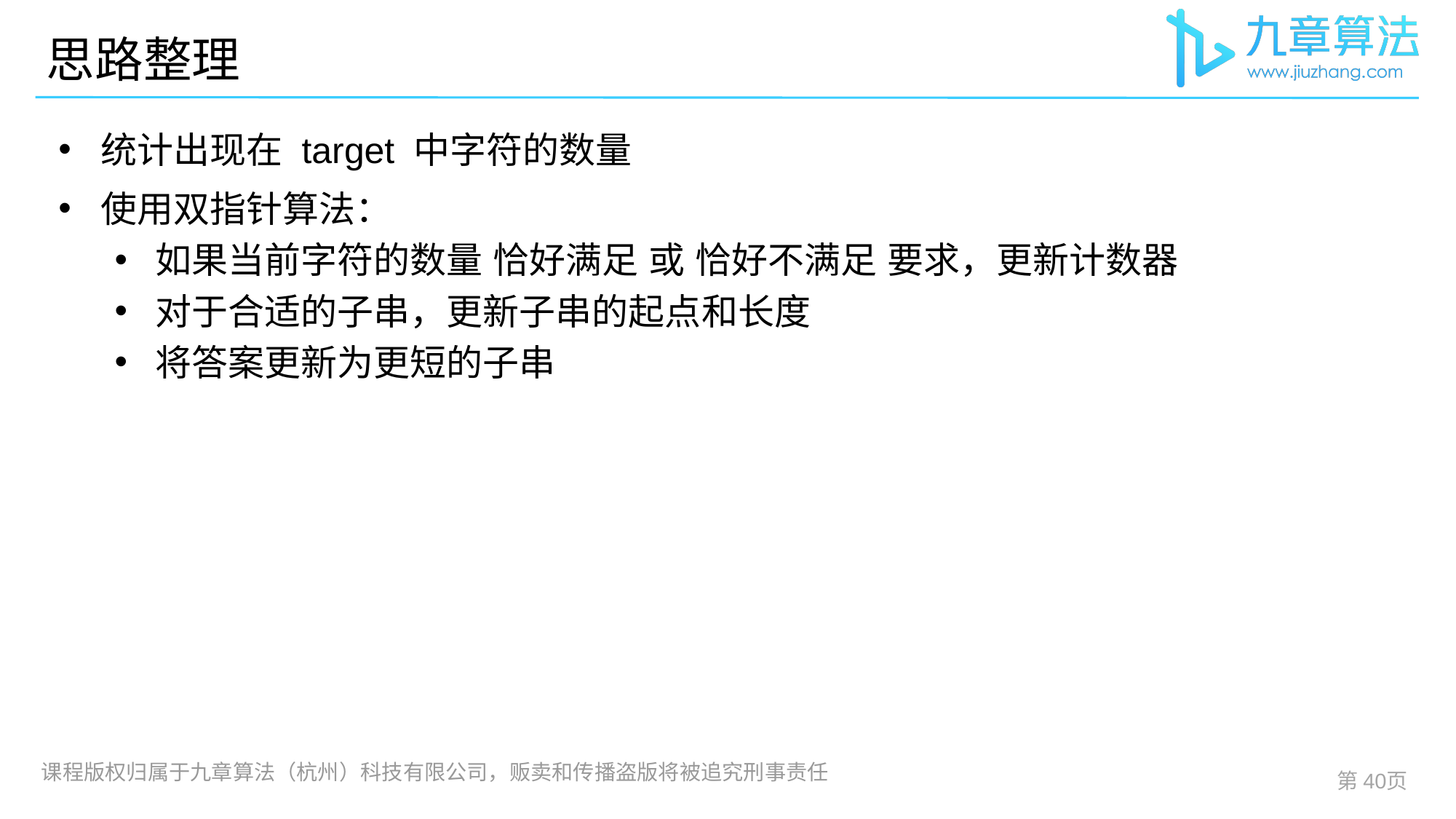

# 思路整理
统计出现在 target 中字符的数量
使用双指针算法：
如果当前字符的数量 恰好满足 或 恰好不满足 要求，更新计数器
对于合适的子串，更新子串的起点和长度
将答案更新为更短的子串
第40页